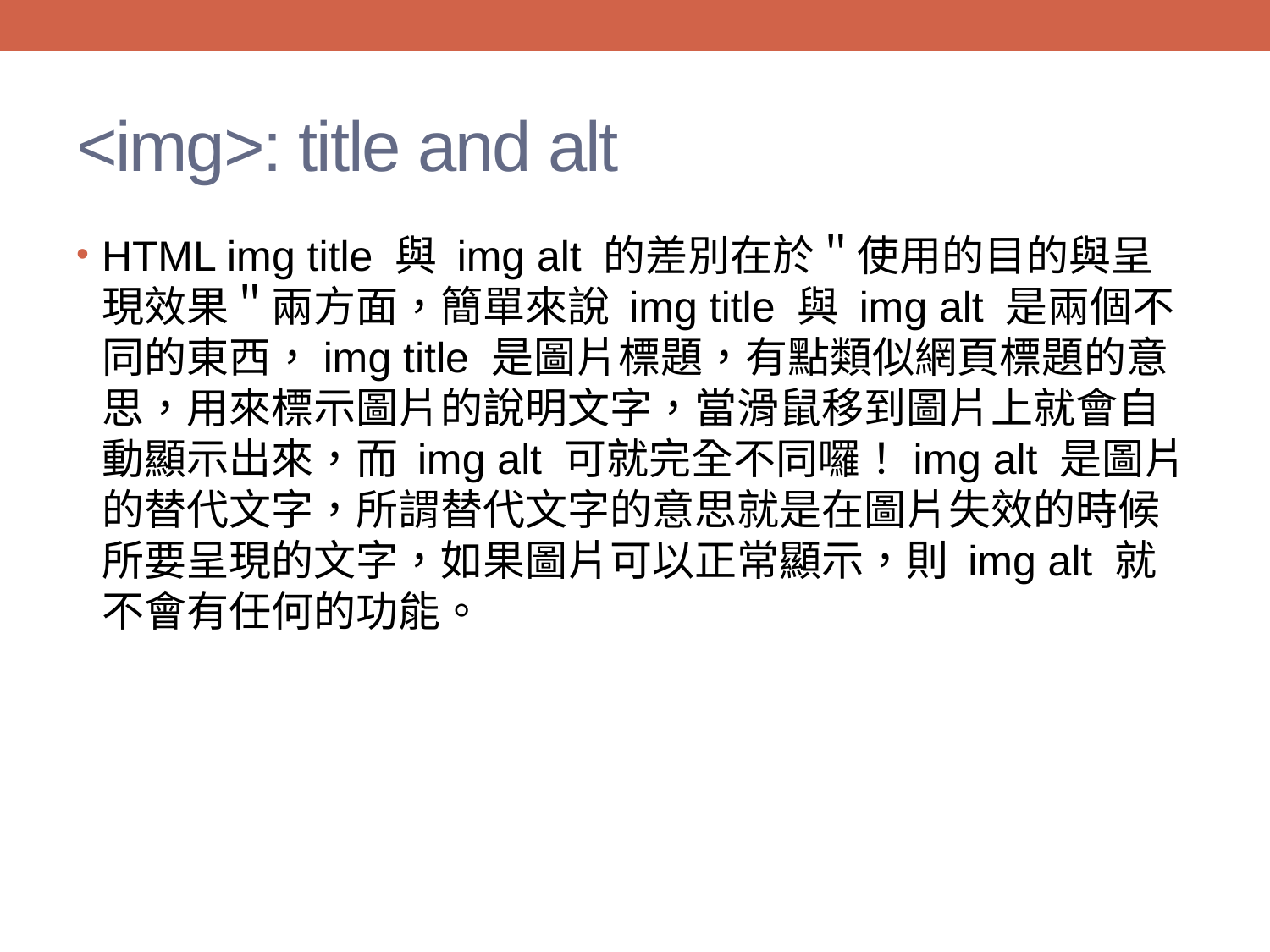

# <img>: title and alt
HTML img title 與 img alt 的差別在於＂使用的目的與呈現效果＂兩方面，簡單來說 img title 與 img alt 是兩個不同的東西，img title 是圖片標題，有點類似網頁標題的意思，用來標示圖片的說明文字，當滑鼠移到圖片上就會自動顯示出來，而 img alt 可就完全不同囉！img alt 是圖片的替代文字，所謂替代文字的意思就是在圖片失效的時候所要呈現的文字，如果圖片可以正常顯示，則 img alt 就不會有任何的功能。